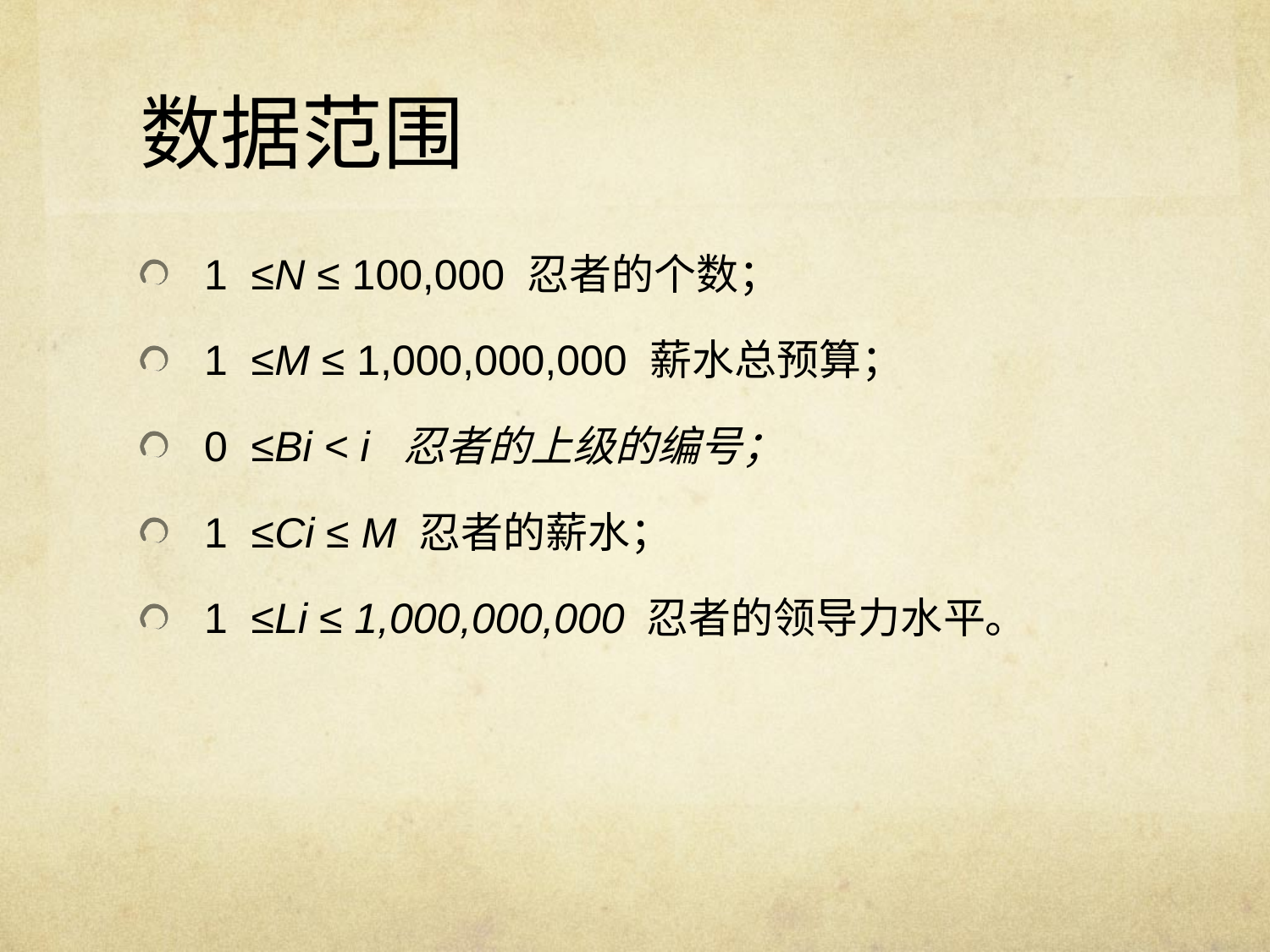

# 数据范围
1  ≤N ≤ 100,000 忍者的个数；
1  ≤M ≤ 1,000,000,000 薪水总预算；
0  ≤Bi < i  忍者的上级的编号；
1  ≤Ci ≤ M 忍者的薪水；
1  ≤Li ≤ 1,000,000,000 忍者的领导力水平。